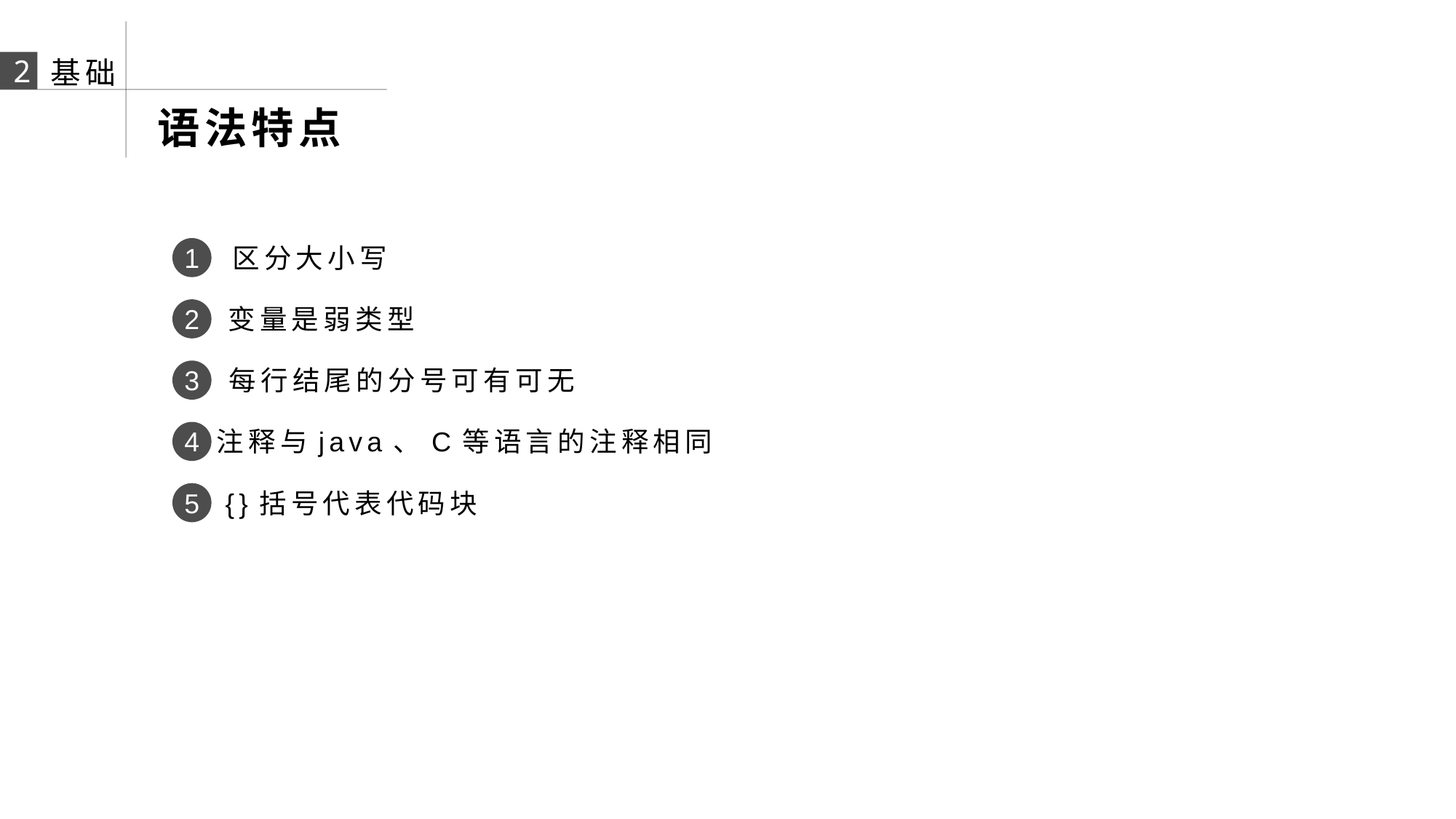

1
2
基础

语法特点
1

区分大小写
2

变量是弱类型
3

每行结尾的分号可有可无
4

注释与java、C等语言的注释相同
5

{}括号代表代码块